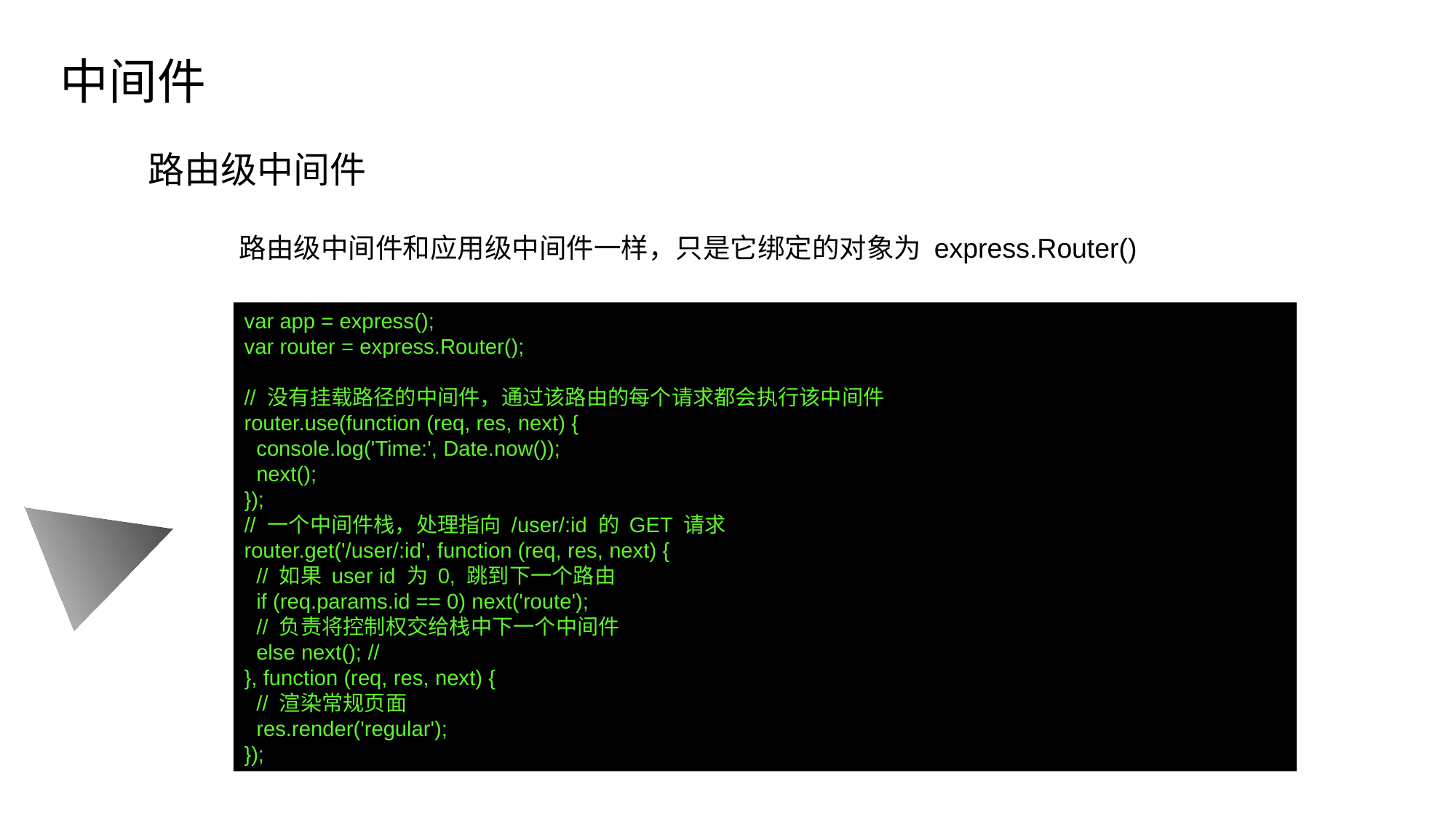

# 目录 CONTENTS
中间件
路由级中间件
路由级中间件和应用级中间件一样，只是它绑定的对象为 express.Router()
公司介绍
COMPANY PROFILE
我们坚持以客户为中心，快速响应客户需求，持续为客户创造长期价值进而成就客户
市场分析
MARKET ANALYSIS
我们坚持以客户为中心，快速响应客户需求，持续为客户创造长期价值进而成就客户
var app = express();
var router = express.Router();

// 没有挂载路径的中间件，通过该路由的每个请求都会执行该中间件
router.use(function (req, res, next) {
  console.log('Time:', Date.now());
  next();
});
// 一个中间件栈，处理指向 /user/:id 的 GET 请求
router.get('/user/:id', function (req, res, next) {
  // 如果 user id 为 0, 跳到下一个路由
  if (req.params.id == 0) next('route');
  // 负责将控制权交给栈中下一个中间件
  else next(); //
}, function (req, res, next) {
  // 渲染常规页面
  res.render('regular');
});
产品服务
PRODUCT SERVICE
我们坚持以客户为中心，快速响应客户需求，持续为客户创造长期价值进而成就客户
财务分析
FINANCIAL ANALYSIS
我们坚持以客户为中心，快速响应客户需求，持续为客户创造长期价值进而成就客户

12